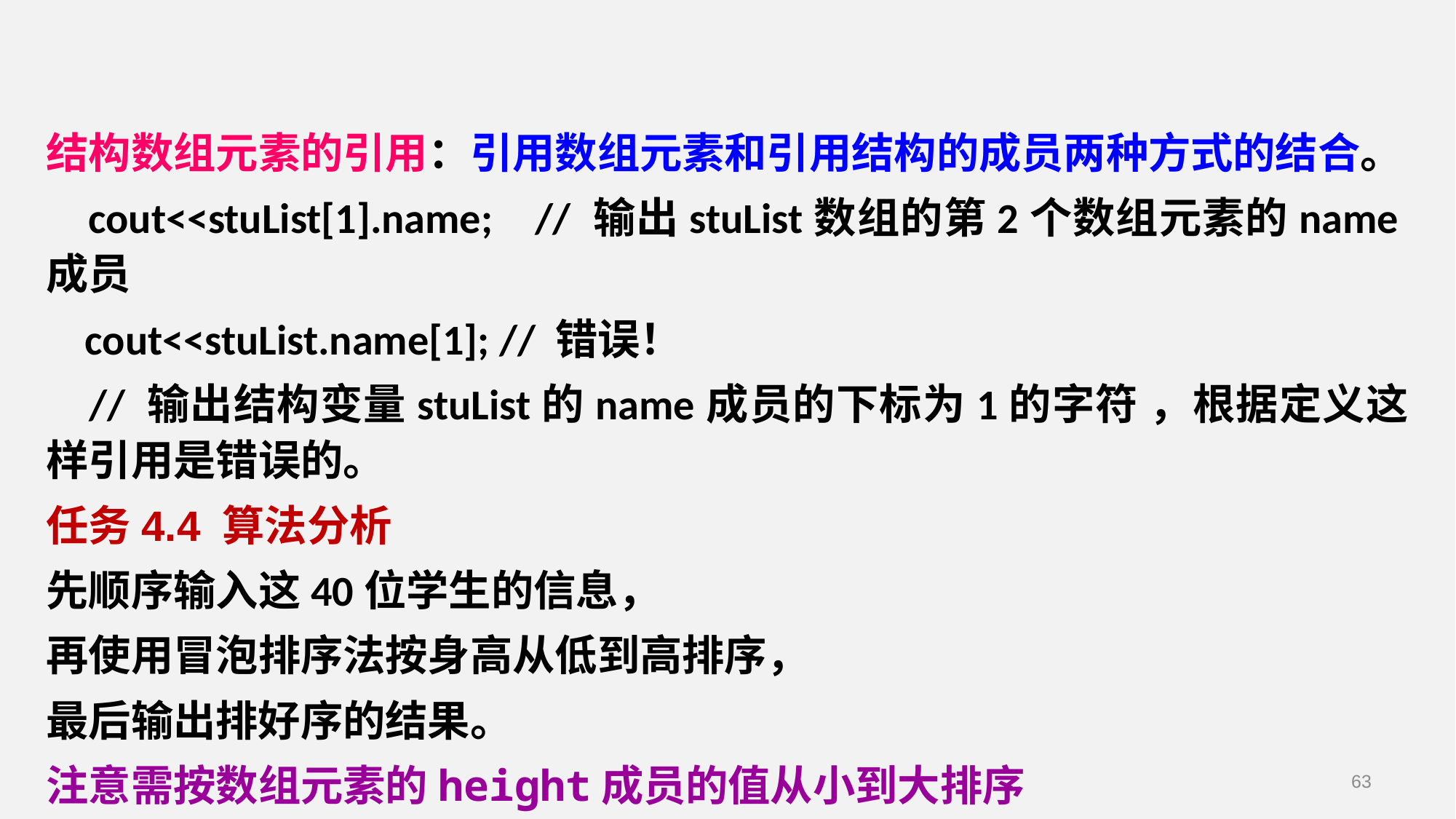

结构数组元素的引用：引用数组元素和引用结构的成员两种方式的结合。
    cout<<stuList[1].name;    // 输出stuList数组的第2个数组元素的name成员
    cout<<stuList.name[1]; // 错误！
    // 输出结构变量stuList的name成员的下标为1的字符 ，根据定义这样引用是错误的。
任务4.4 算法分析
先顺序输入这40位学生的信息，
再使用冒泡排序法按身高从低到高排序，
最后输出排好序的结果。
注意需按数组元素的height成员的值从小到大排序
63